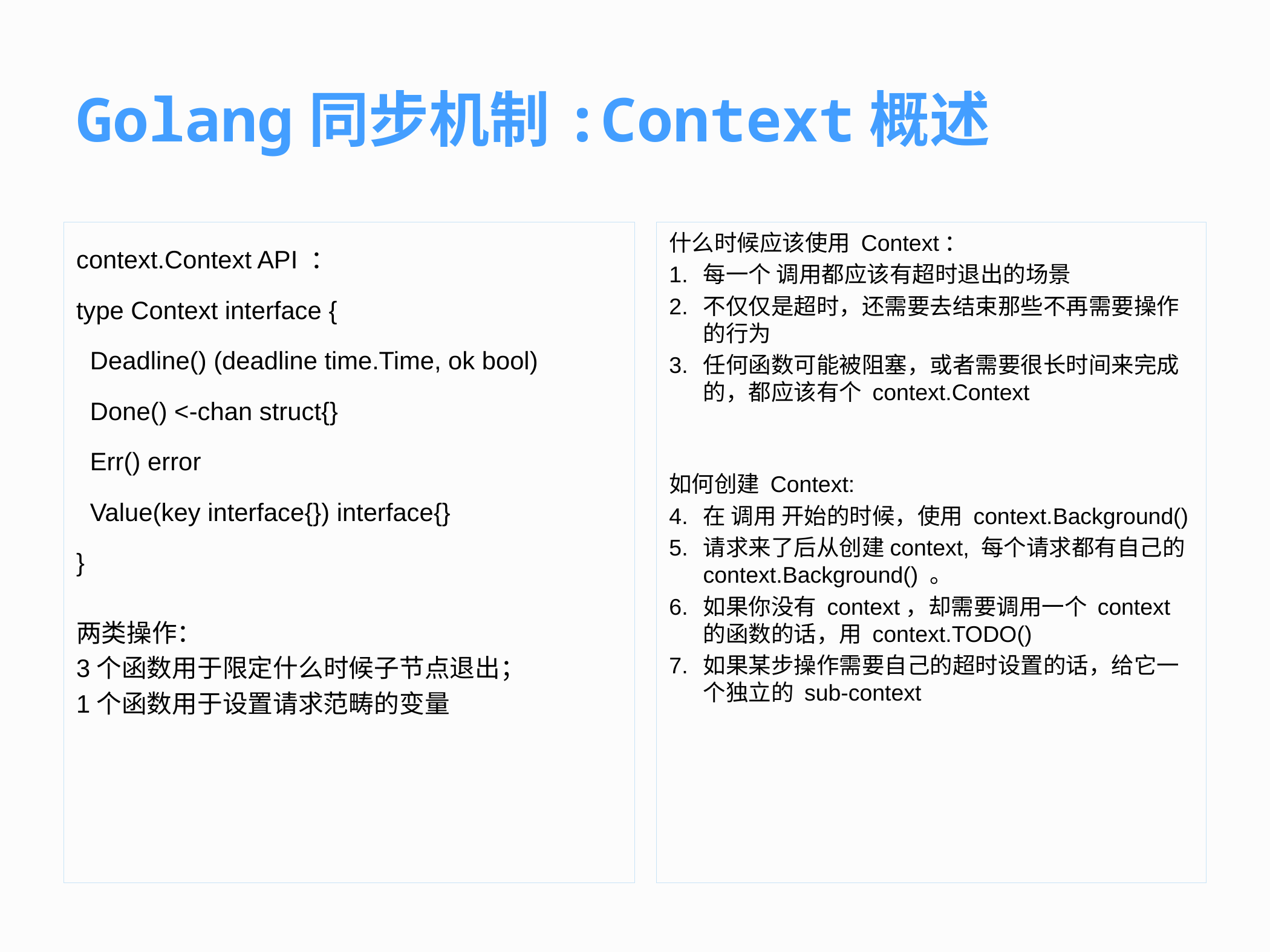

# Golang同步机制:Context概述
context.Context API ：
type Context interface {
  Deadline() (deadline time.Time, ok bool)
  Done() <-chan struct{}
  Err() error
  Value(key interface{}) interface{}
}

两类操作：
3个函数用于限定什么时候子节点退出；
1个函数用于设置请求范畴的变量

什么时候应该使用 Context：
每一个 调用都应该有超时退出的场景
不仅仅是超时，还需要去结束那些不再需要操作的行为
任何函数可能被阻塞，或者需要很长时间来完成的，都应该有个 context.Context

如何创建 Context:
在 调用 开始的时候，使用 context.Background()
请求来了后从创建context, 每个请求都有自己的 context.Background() 。
如果你没有 context，却需要调用一个 context 的函数的话，用 context.TODO()
如果某步操作需要自己的超时设置的话，给它一个独立的 sub-context